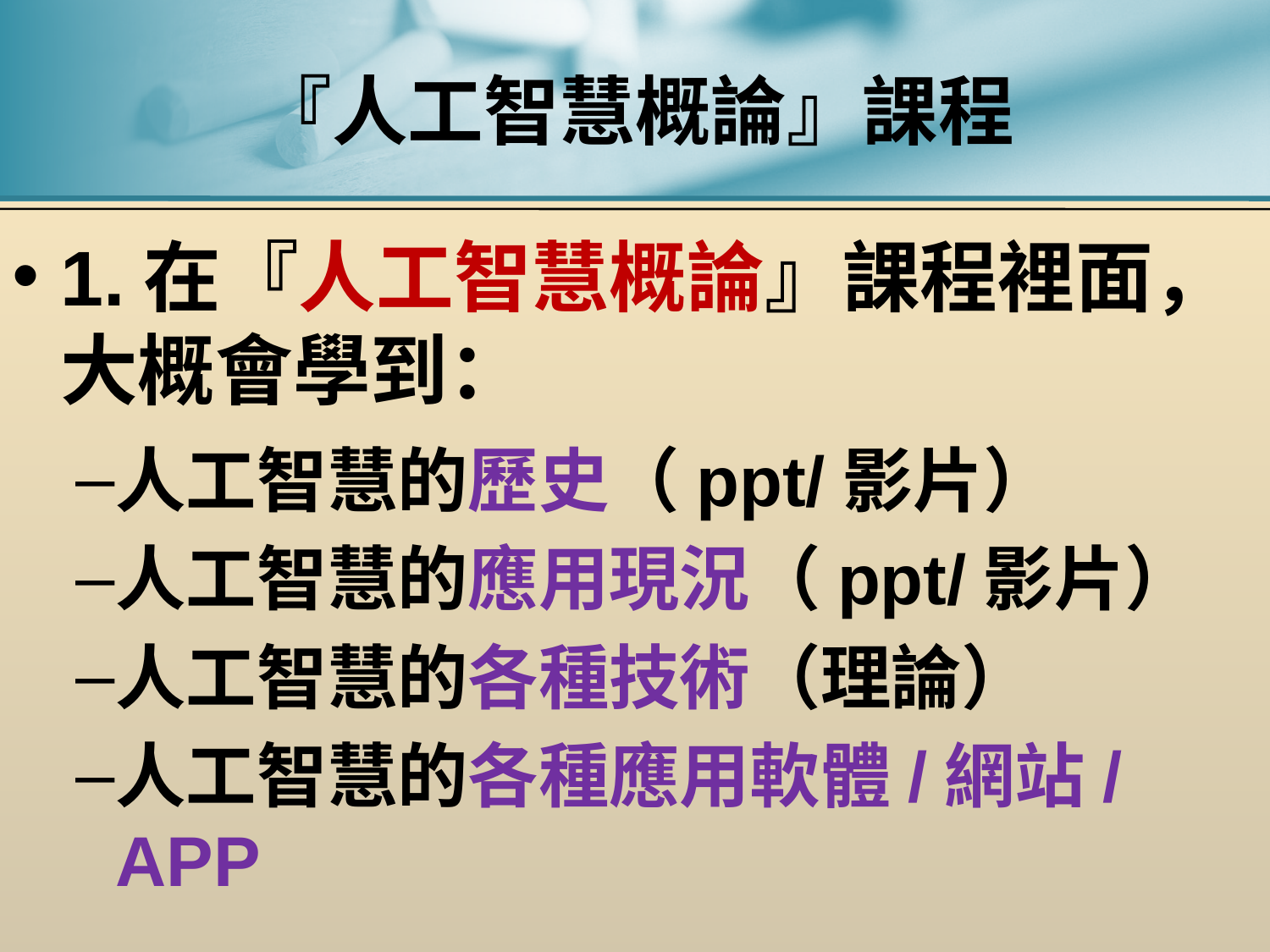

# 『人工智慧概論』課程
1.在『人工智慧概論』課程裡面，大概會學到：
人工智慧的歷史（ppt/影片）
人工智慧的應用現況（ppt/影片）
人工智慧的各種技術（理論）
人工智慧的各種應用軟體/網站/APP